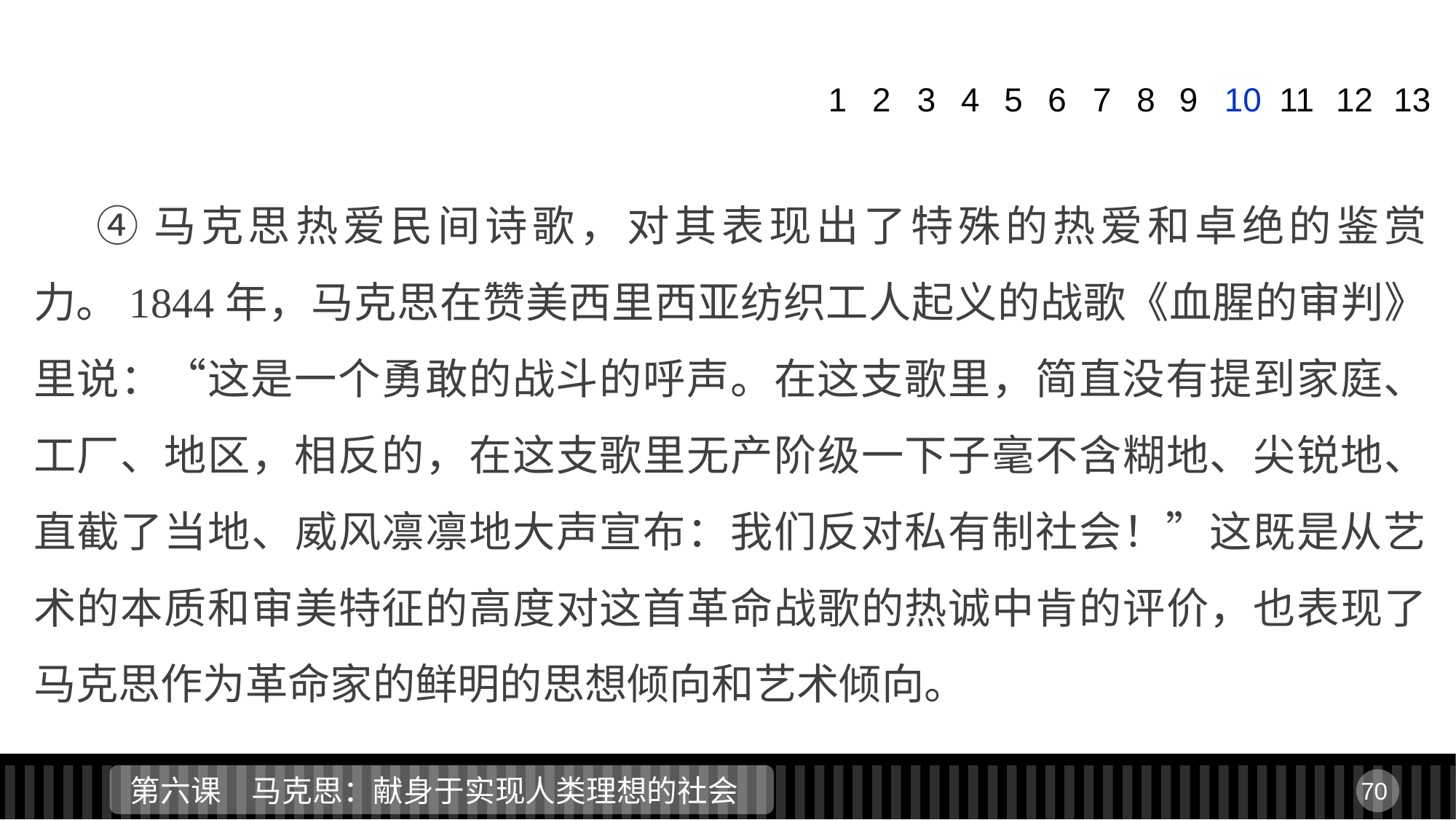

1
2
3
4
5
6
7
8
9
10
11
12
13
    ④马克思热爱民间诗歌，对其表现出了特殊的热爱和卓绝的鉴赏力。1844年，马克思在赞美西里西亚纺织工人起义的战歌《血腥的审判》里说：“这是一个勇敢的战斗的呼声。在这支歌里，简直没有提到家庭、工厂、地区，相反的，在这支歌里无产阶级一下子毫不含糊地、尖锐地、直截了当地、威风凛凛地大声宣布：我们反对私有制社会！”这既是从艺术的本质和审美特征的高度对这首革命战歌的热诚中肯的评价，也表现了马克思作为革命家的鲜明的思想倾向和艺术倾向。